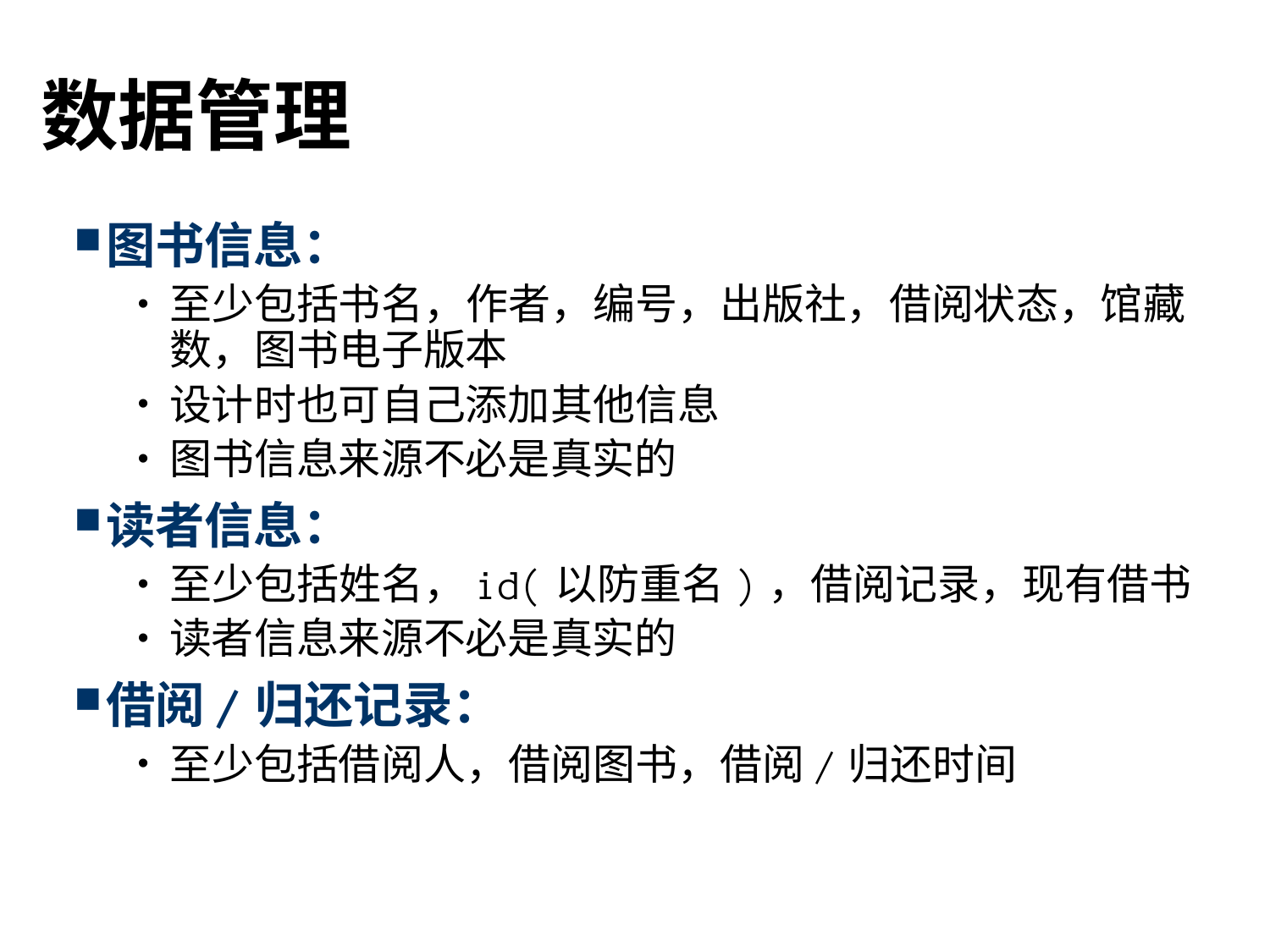

# 数据管理
图书信息：
至少包括书名，作者，编号，出版社，借阅状态，馆藏数，图书电子版本
设计时也可自己添加其他信息
图书信息来源不必是真实的
读者信息：
至少包括姓名，id(以防重名)，借阅记录，现有借书
读者信息来源不必是真实的
借阅/归还记录：
至少包括借阅人，借阅图书，借阅/归还时间